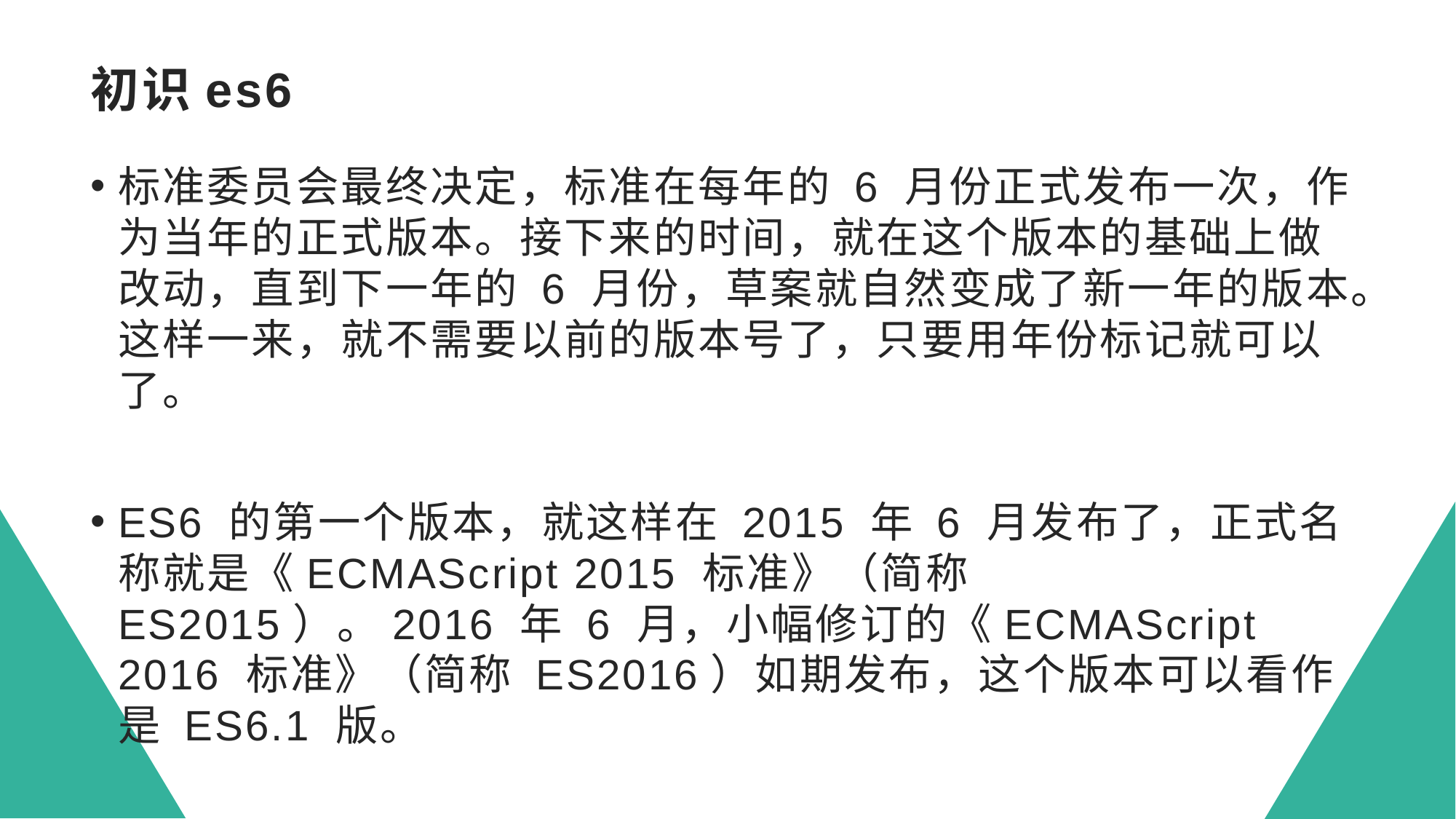

# 初识es6
标准委员会最终决定，标准在每年的 6 月份正式发布一次，作为当年的正式版本。接下来的时间，就在这个版本的基础上做改动，直到下一年的 6 月份，草案就自然变成了新一年的版本。这样一来，就不需要以前的版本号了，只要用年份标记就可以了。

ES6 的第一个版本，就这样在 2015 年 6 月发布了，正式名称就是《ECMAScript 2015 标准》（简称 ES2015）。2016 年 6 月，小幅修订的《ECMAScript 2016 标准》（简称 ES2016）如期发布，这个版本可以看作是 ES6.1 版。